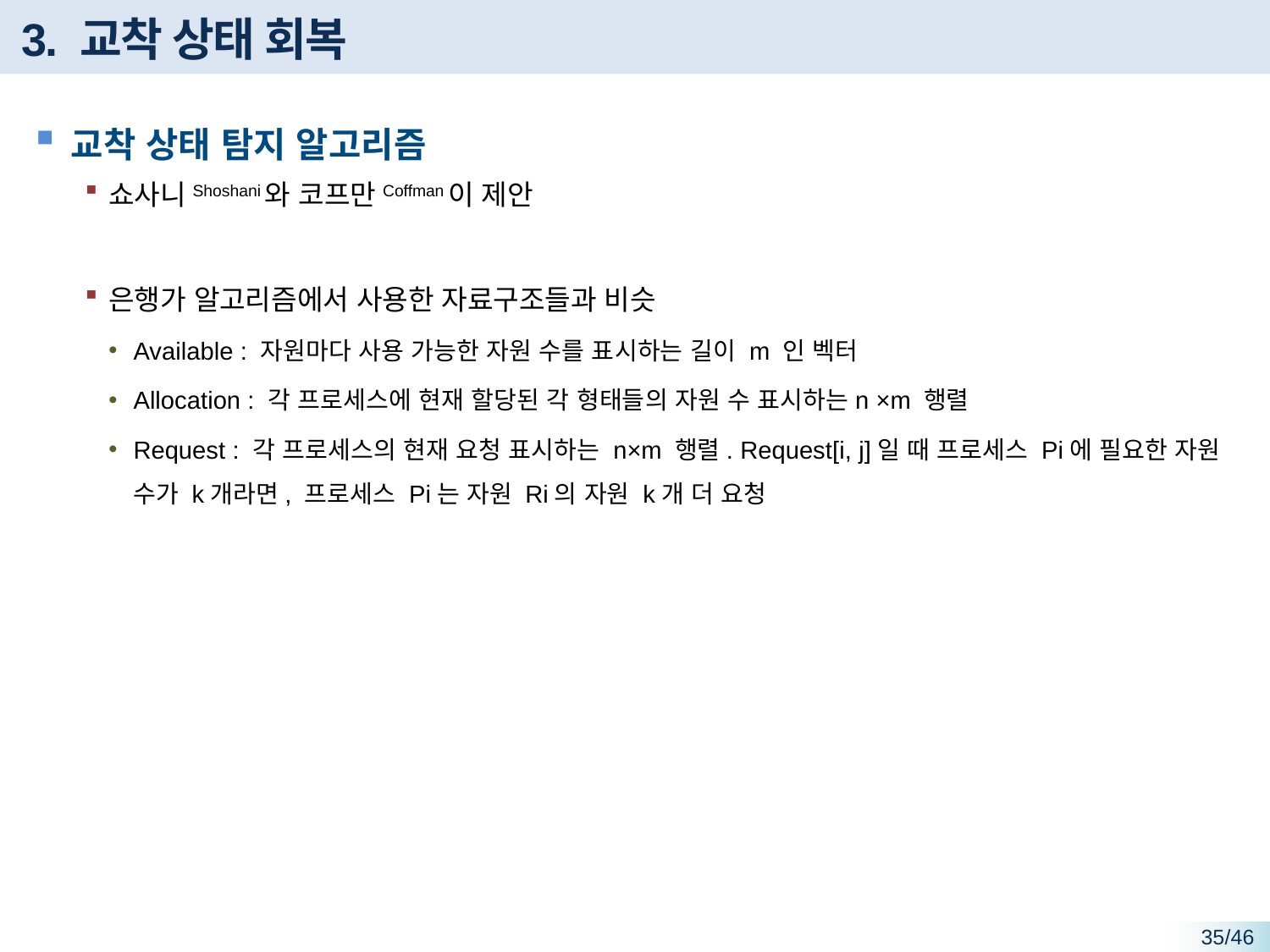

# 3. 교착 상태 회복
교착 상태 탐지 알고리즘
쇼사니Shoshani와 코프만Coffman이 제안

은행가 알고리즘에서 사용한 자료구조들과 비슷
Available : 자원마다 사용 가능한 자원 수를 표시하는 길이 m 인 벡터
Allocation : 각 프로세스에 현재 할당된 각 형태들의 자원 수 표시하는n ×m 행렬
Request : 각 프로세스의 현재 요청 표시하는 n×m 행렬. Request[i, j]일 때 프로세스 Pi에 필요한 자원 수가 k개라면, 프로세스 Pi는 자원 Ri의 자원 k개 더 요청